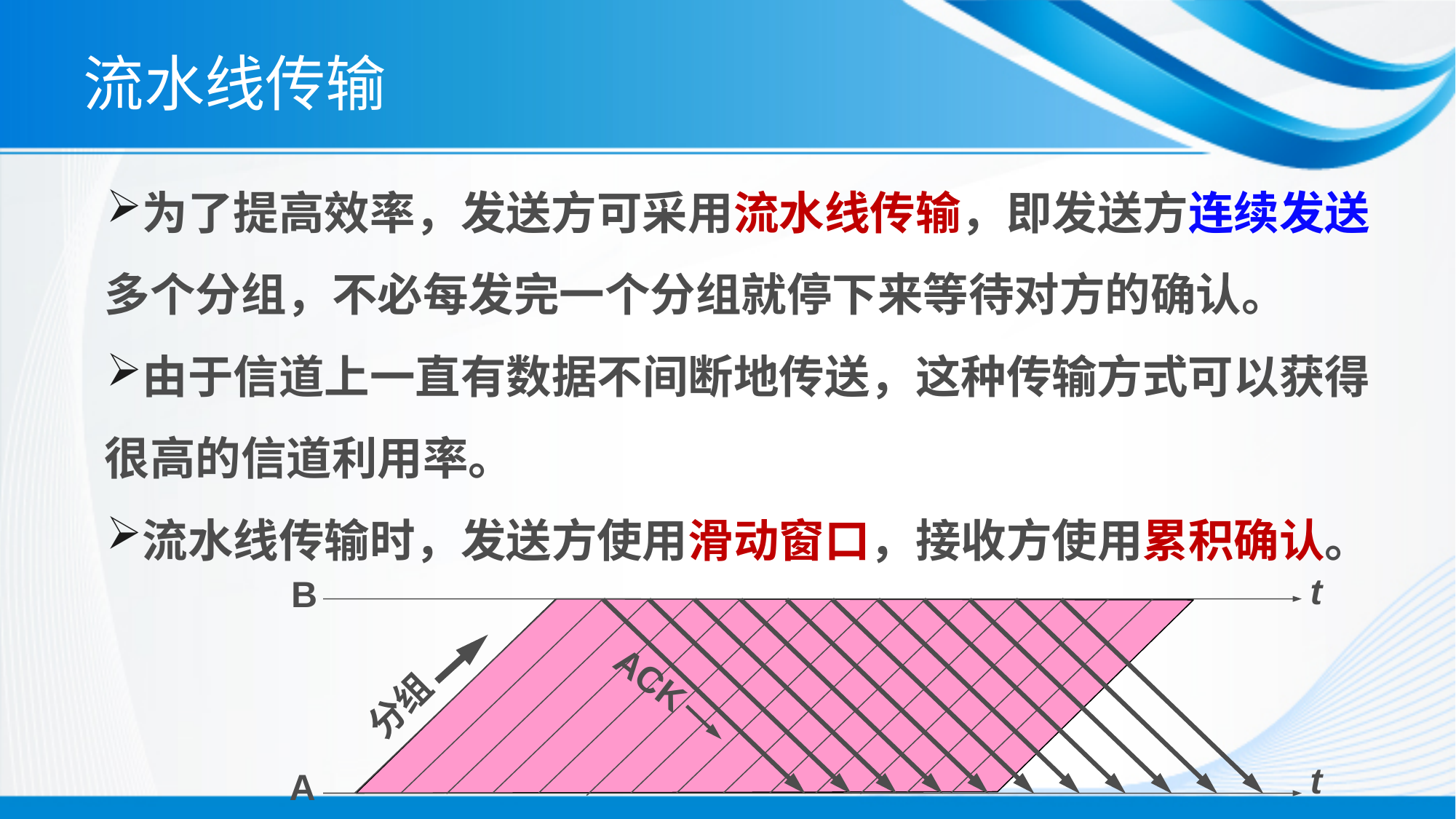

# 流水线传输
为了提高效率，发送方可采用流水线传输，即发送方连续发送多个分组，不必每发完一个分组就停下来等待对方的确认。
由于信道上一直有数据不间断地传送，这种传输方式可以获得很高的信道利用率。
流水线传输时，发送方使用滑动窗口，接收方使用累积确认。

t
B

ACK
分组

t
A